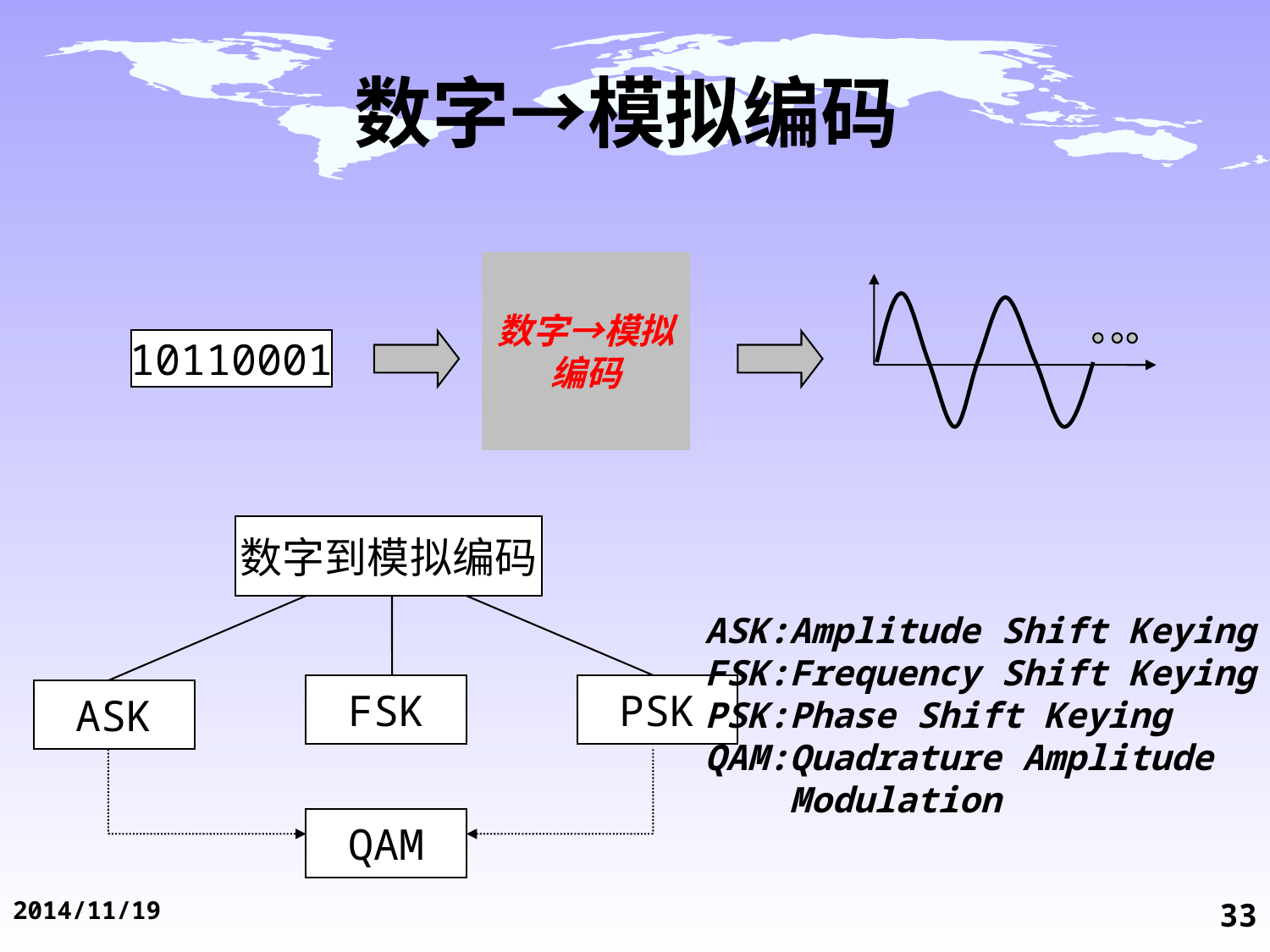

# 数字→模拟编码
数字→模拟
编码

10110001

数字到模拟编码

FSK
PSK
ASK

QAM

ASK:Amplitude Shift Keying
FSK:Frequency Shift Keying
PSK:Phase Shift Keying
QAM:Quadrature Amplitude
    Modulation
2014/11/19
33